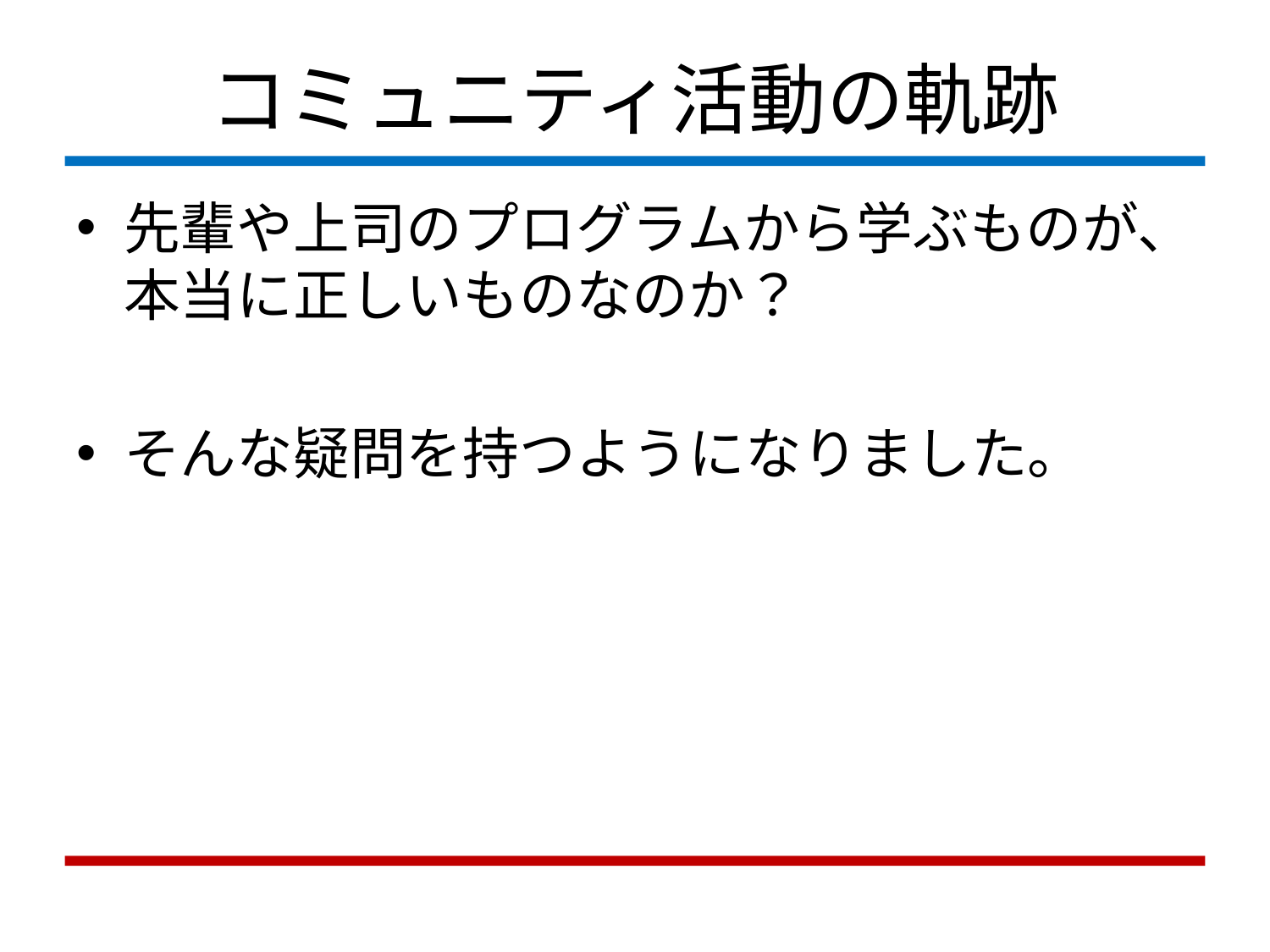

# コミュニティ活動の軌跡
先輩や上司のプログラムから学ぶものが、本当に正しいものなのか？

そんな疑問を持つようになりました。